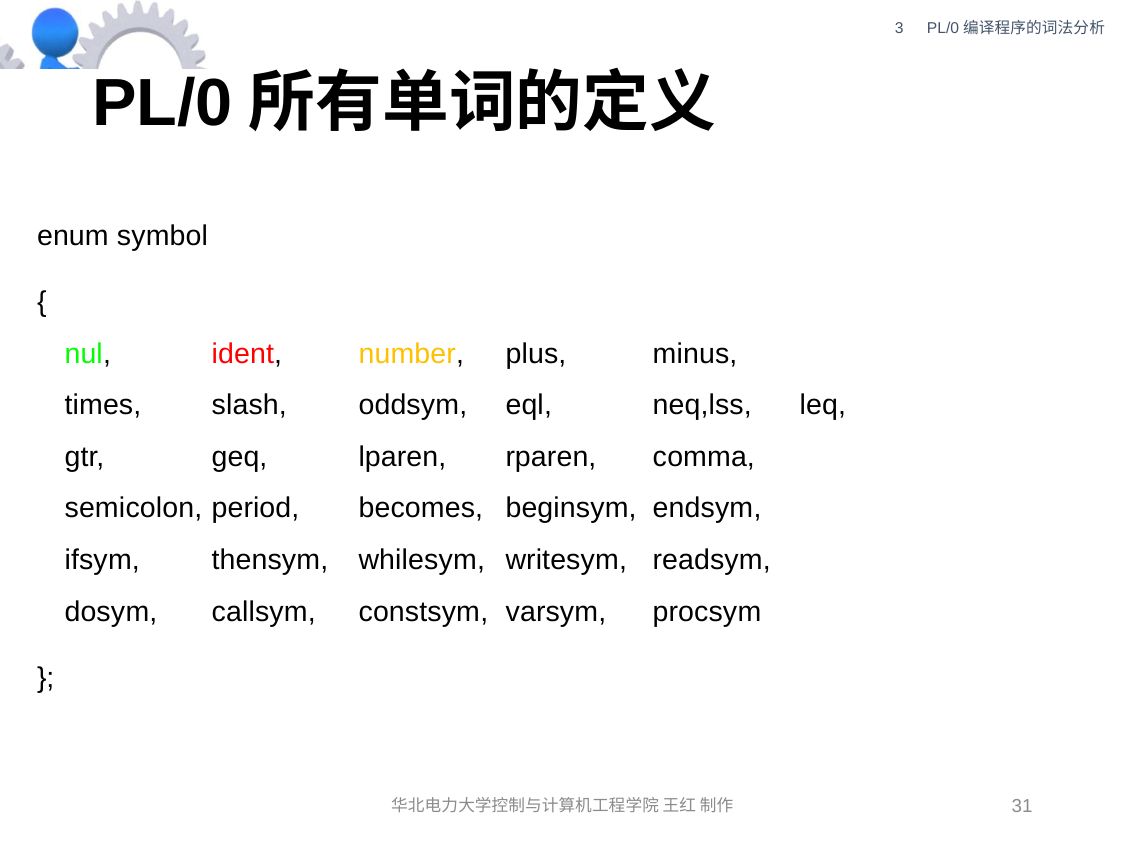

3　PL/0编译程序的词法分析
# PL/0所有单词的定义
enum symbol
{
nul,		ident,		number,	plus,		minus,
times,	slash,	oddsym,	eql,		neq,lss,		leq,
gtr,		geq,		lparen,		rparen,		comma,
semicolon,	period,		becomes,	beginsym,	endsym,
ifsym,		thensym,	whilesym,	writesym,	readsym,
dosym,	callsym,		constsym,	varsym,	procsym
};
31
华北电力大学控制与计算机工程学院 王红 制作